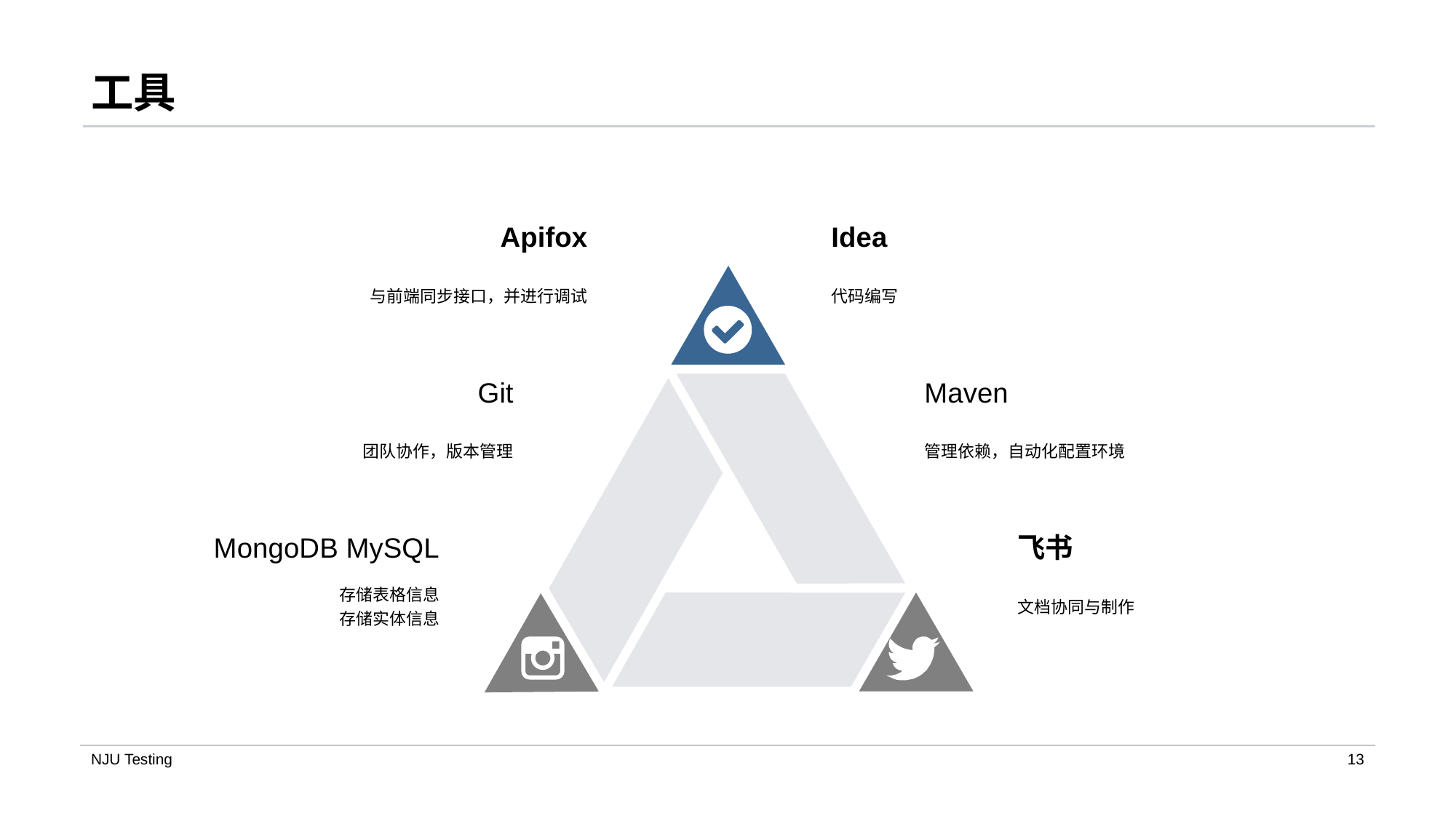

# 工具
Apifox
与前端同步接口，并进行调试
Idea
代码编写

Git
团队协作，版本管理
Maven
管理依赖，自动化配置环境
MongoDB MySQL
存储表格信息
存储实体信息
飞书
文档协同与制作

NJU Testing
13